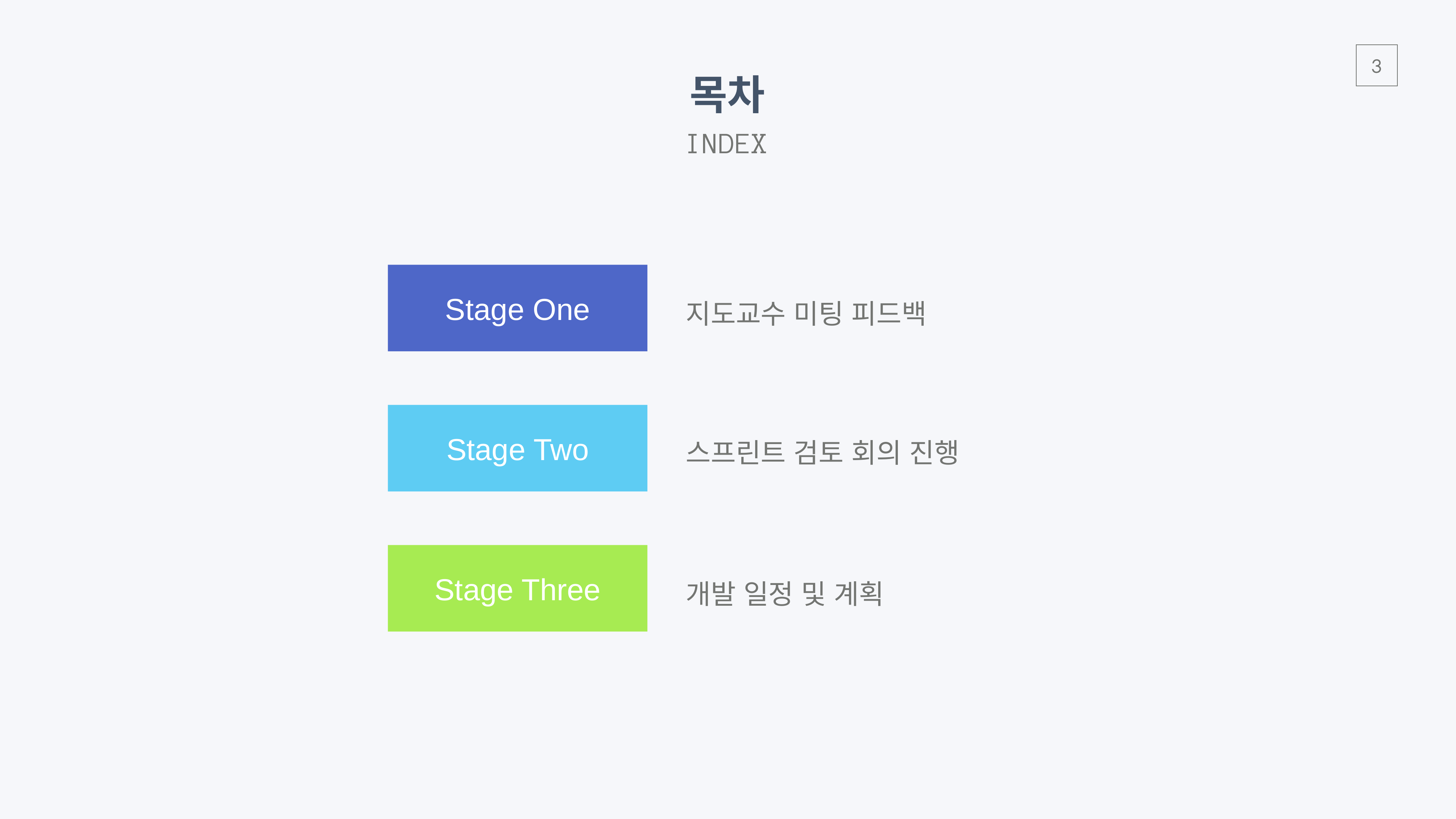

목차
INDEX
Stage One
지도교수 미팅 피드백
Stage Two
스프린트 검토 회의 진행
Stage Three
개발 일정 및 계획